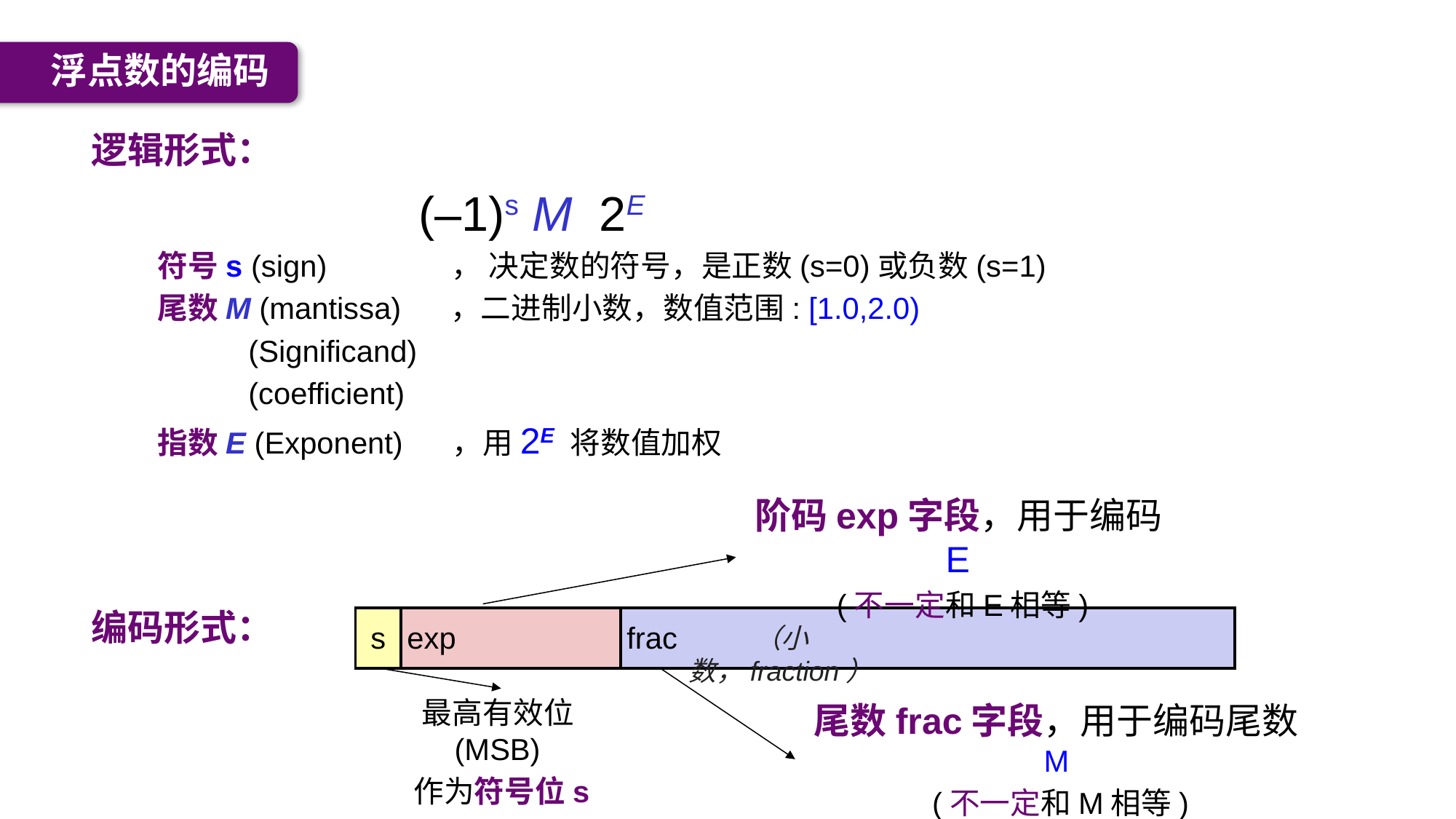

浮点数的编码

逻辑形式：
			(–1)s M  2E
    符号s (sign)              ， 决定数的符号，是正数(s=0)或负数(s=1)
    尾数M (mantissa)     ，二进制小数，数值范围: [1.0,2.0)
               (Significand)
               (coefficient)
    指数E (Exponent)     ，用2E 将数值加权

编码形式：
阶码exp字段，用于编码E
(不一定和E相等)
| s | exp | frac |
| --- | --- | --- |
（小数，fraction）
最高有效位(MSB)
作为符号位s
尾数frac字段，用于编码尾数M
(不一定和M相等)